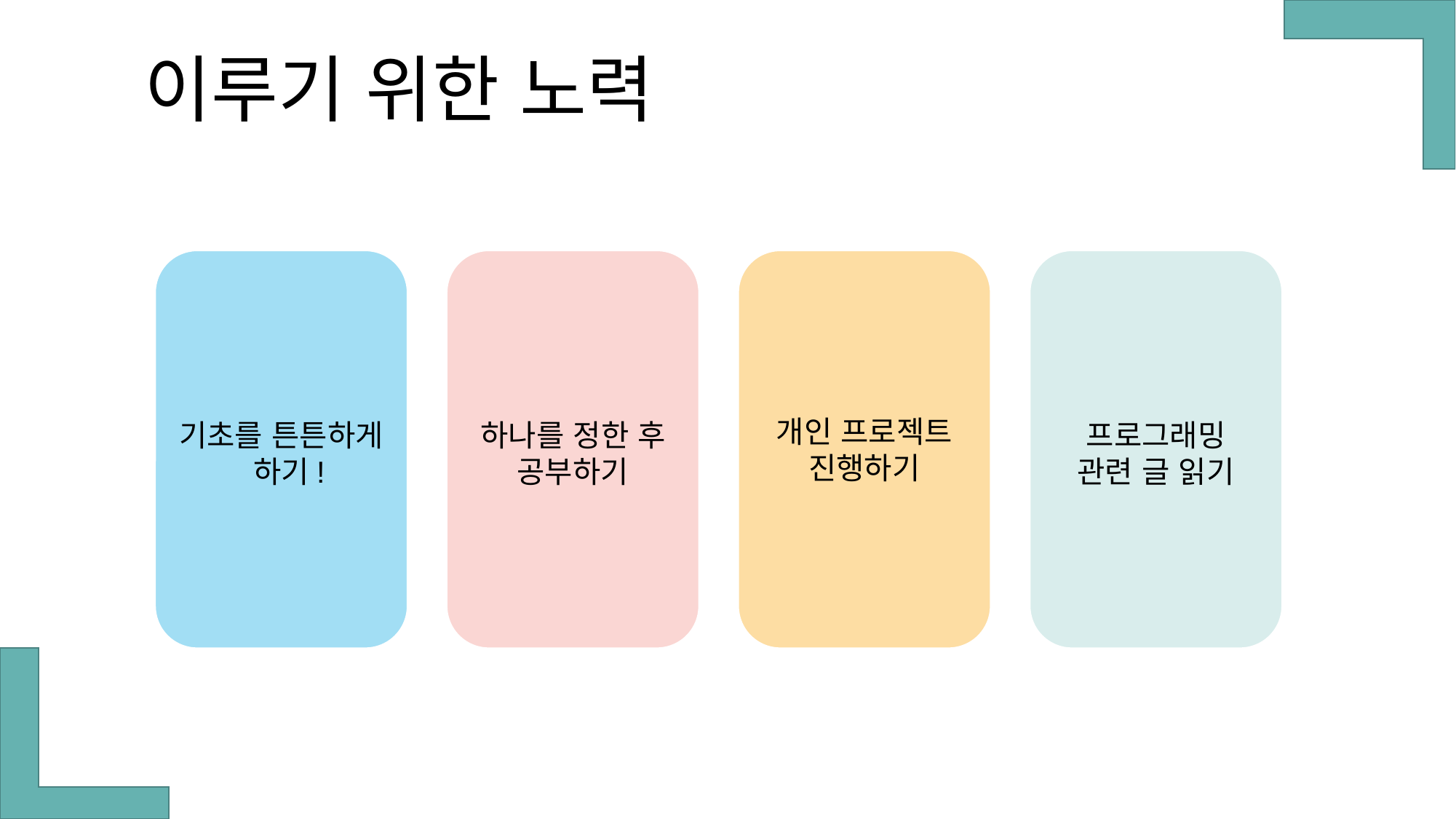

이루기 위한 노력

프로그래밍
관련 글 읽기

개인 프로젝트
진행하기

하나를 정한 후
공부하기

기초를 튼튼하게
 하기!